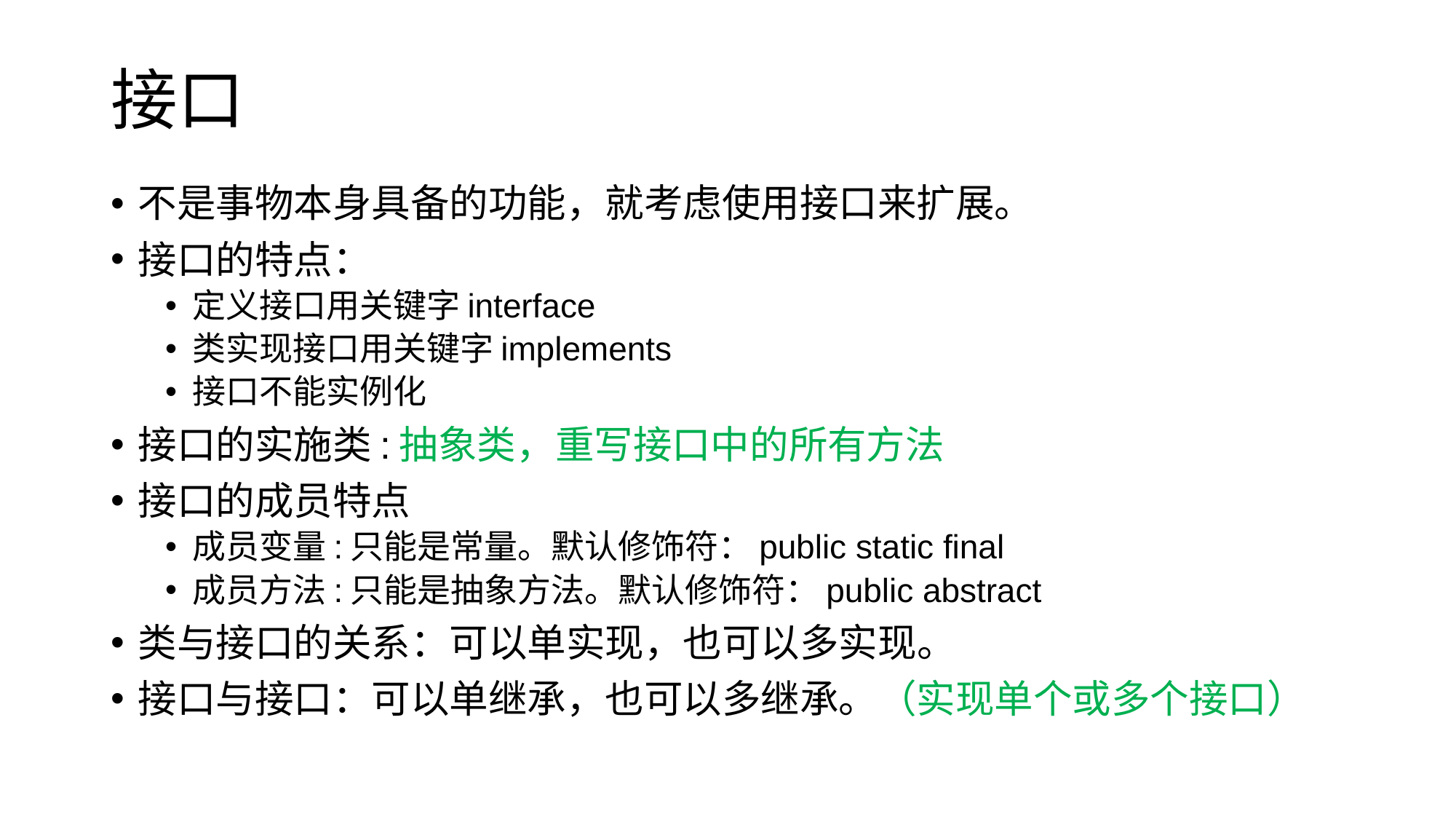

# 接口
不是事物本身具备的功能，就考虑使用接口来扩展。
接口的特点：
定义接口用关键字interface
类实现接口用关键字implements
接口不能实例化
接口的实施类:抽象类，重写接口中的所有方法
接口的成员特点
成员变量:只能是常量。默认修饰符：public static final
成员方法:只能是抽象方法。默认修饰符：public abstract
类与接口的关系：可以单实现，也可以多实现。
接口与接口：可以单继承，也可以多继承。（实现单个或多个接口）